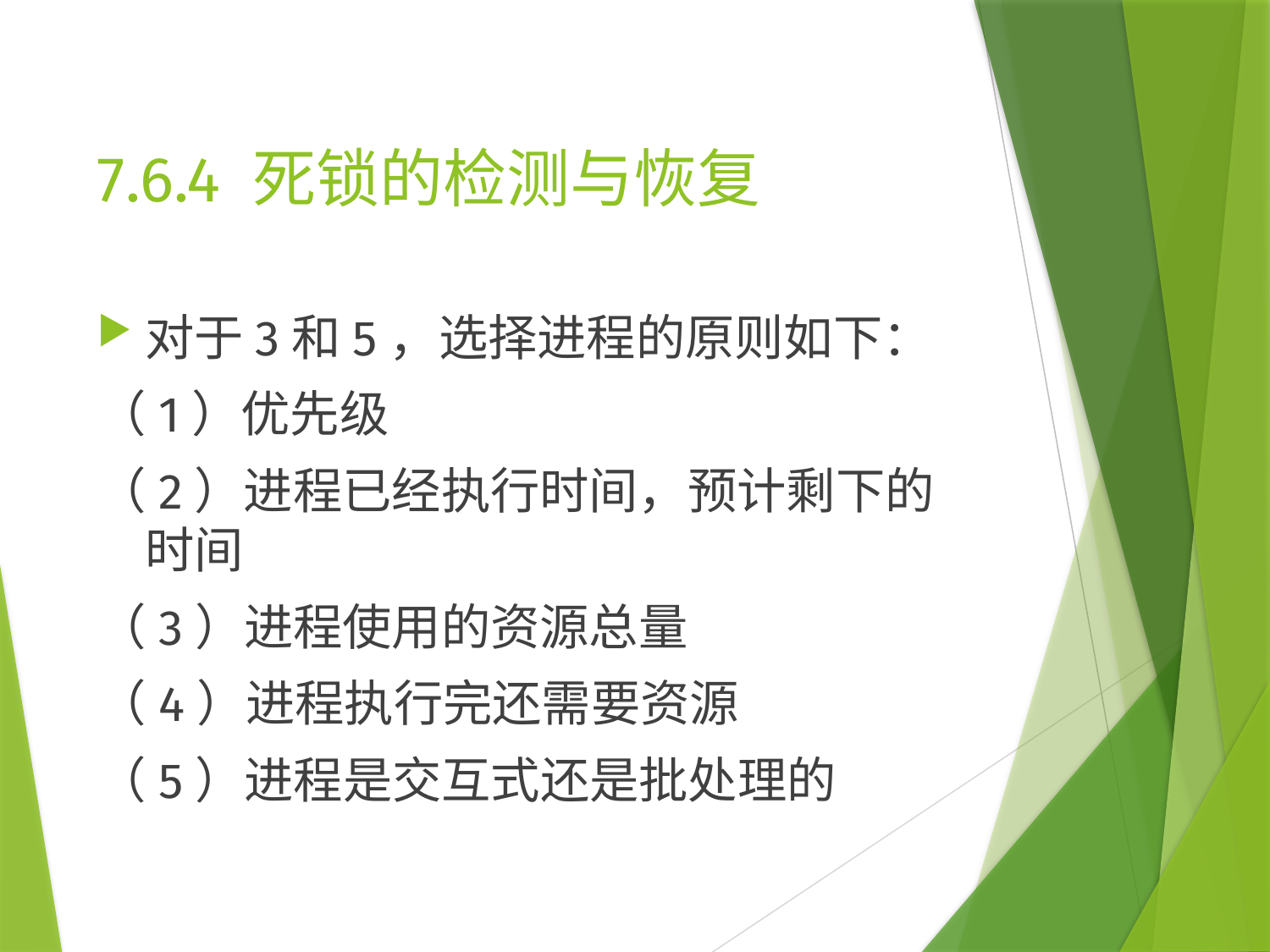

# 7.6.4 死锁的检测与恢复
对于3和5，选择进程的原则如下：
（1）优先级
（2）进程已经执行时间，预计剩下的时间
（3）进程使用的资源总量
（4）进程执行完还需要资源
（5）进程是交互式还是批处理的